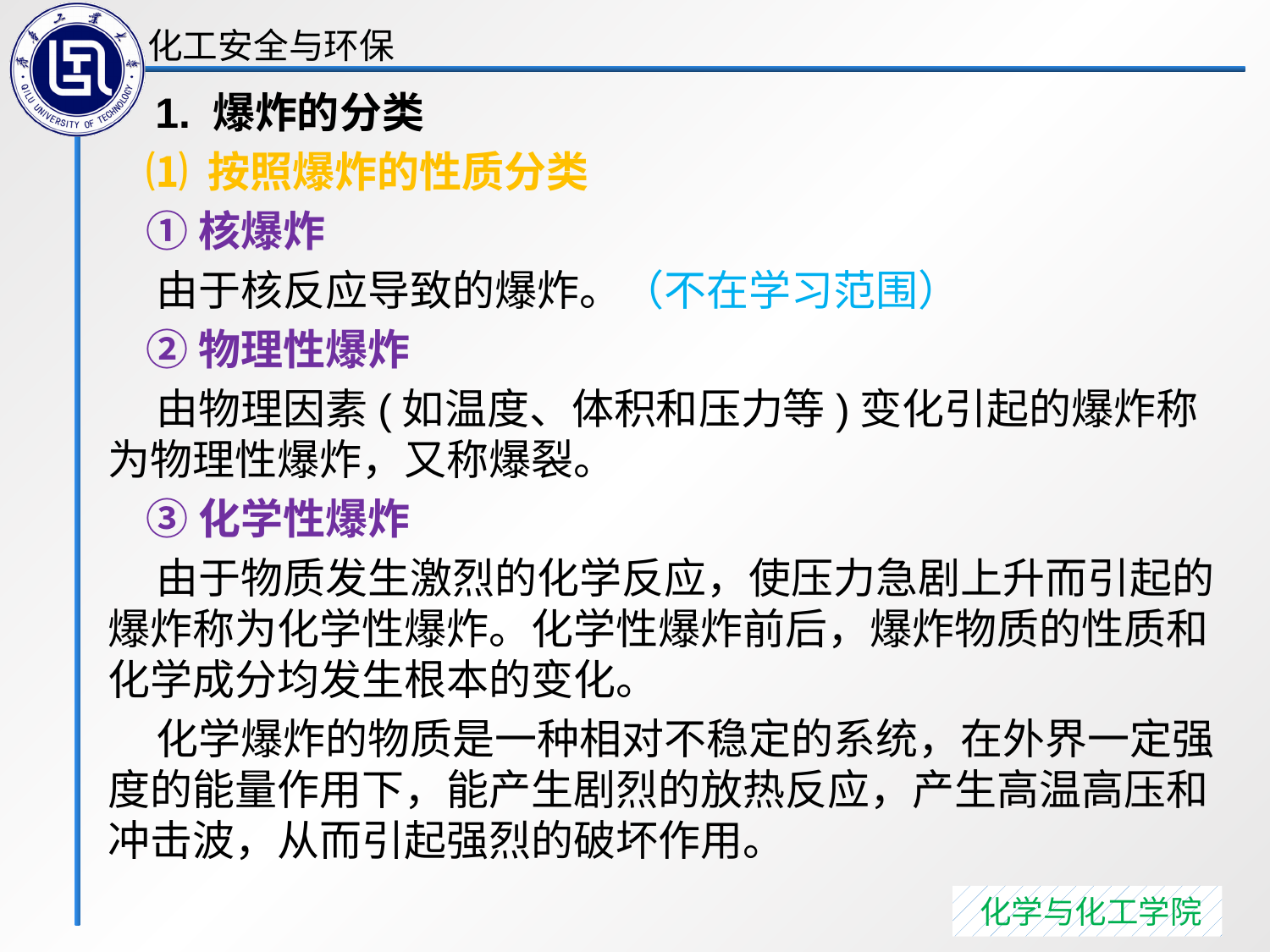

1. 爆炸的分类
    ⑴ 按照爆炸的性质分类
    ①核爆炸
    由于核反应导致的爆炸。（不在学习范围）
    ②物理性爆炸
    由物理因素(如温度、体积和压力等)变化引起的爆炸称为物理性爆炸，又称爆裂。
    ③化学性爆炸
    由于物质发生激烈的化学反应，使压力急剧上升而引起的爆炸称为化学性爆炸。化学性爆炸前后，爆炸物质的性质和化学成分均发生根本的变化。
    化学爆炸的物质是一种相对不稳定的系统，在外界一定强度的能量作用下，能产生剧烈的放热反应，产生高温高压和冲击波，从而引起强烈的破坏作用。